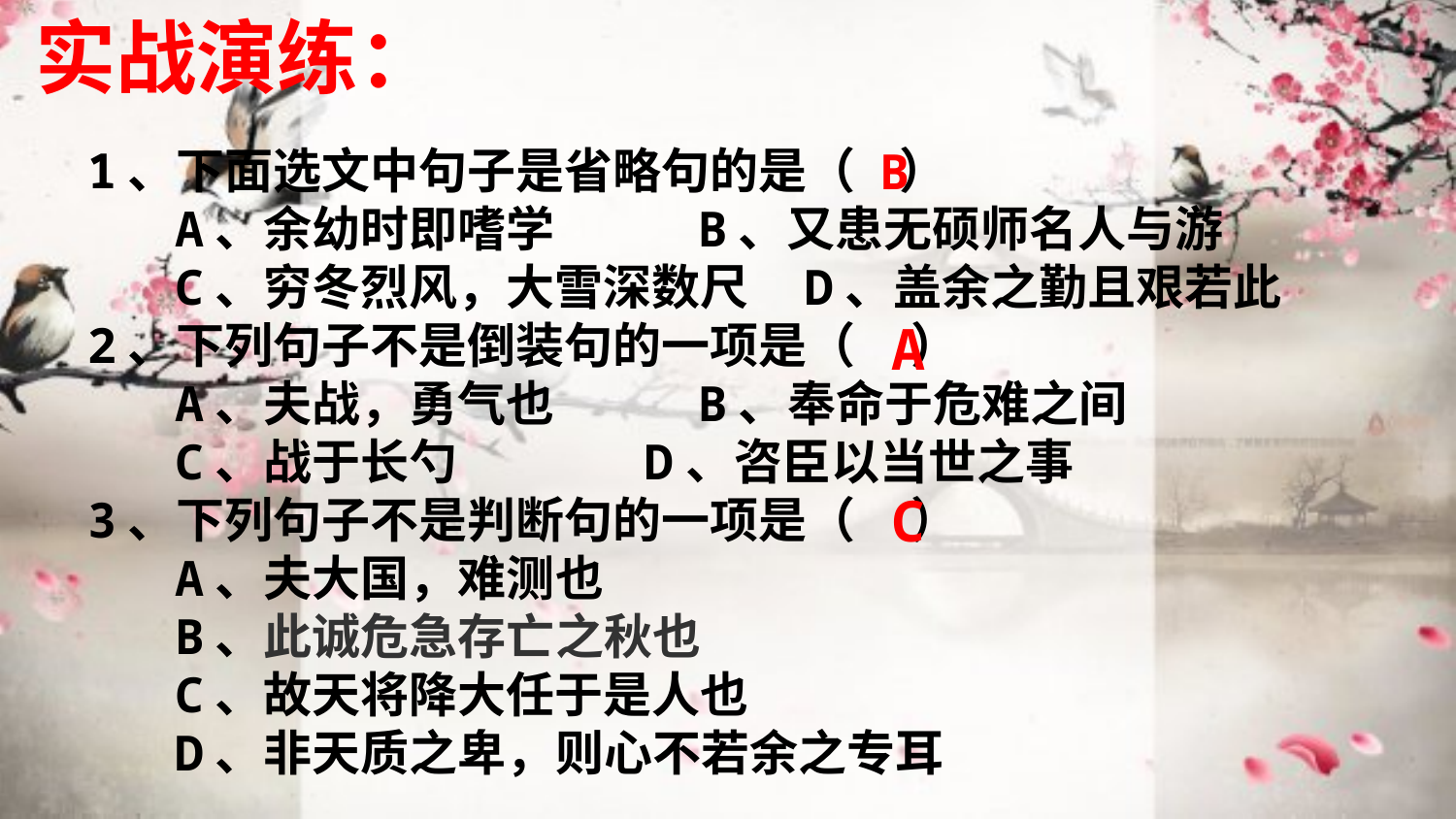

实战演练：
1、下面选文中句子是省略句的是（    ）
   A、余幼时即嗜学            B、又患无硕师名人与游
   C、穷冬烈风，大雪深数尺    D、盖余之勤且艰若此
2、下列句子不是倒装句的一项是（     ）
   A、夫战，勇气也            B、奉命于危难之间
   C、战于长勺                D、咨臣以当世之事
3、下列句子不是判断句的一项是（     ）
   A、夫大国，难测也
   B、此诚危急存亡之秋也
   C、故天将降大任于是人也
   D、非天质之卑，则心不若余之专耳
B
A
C